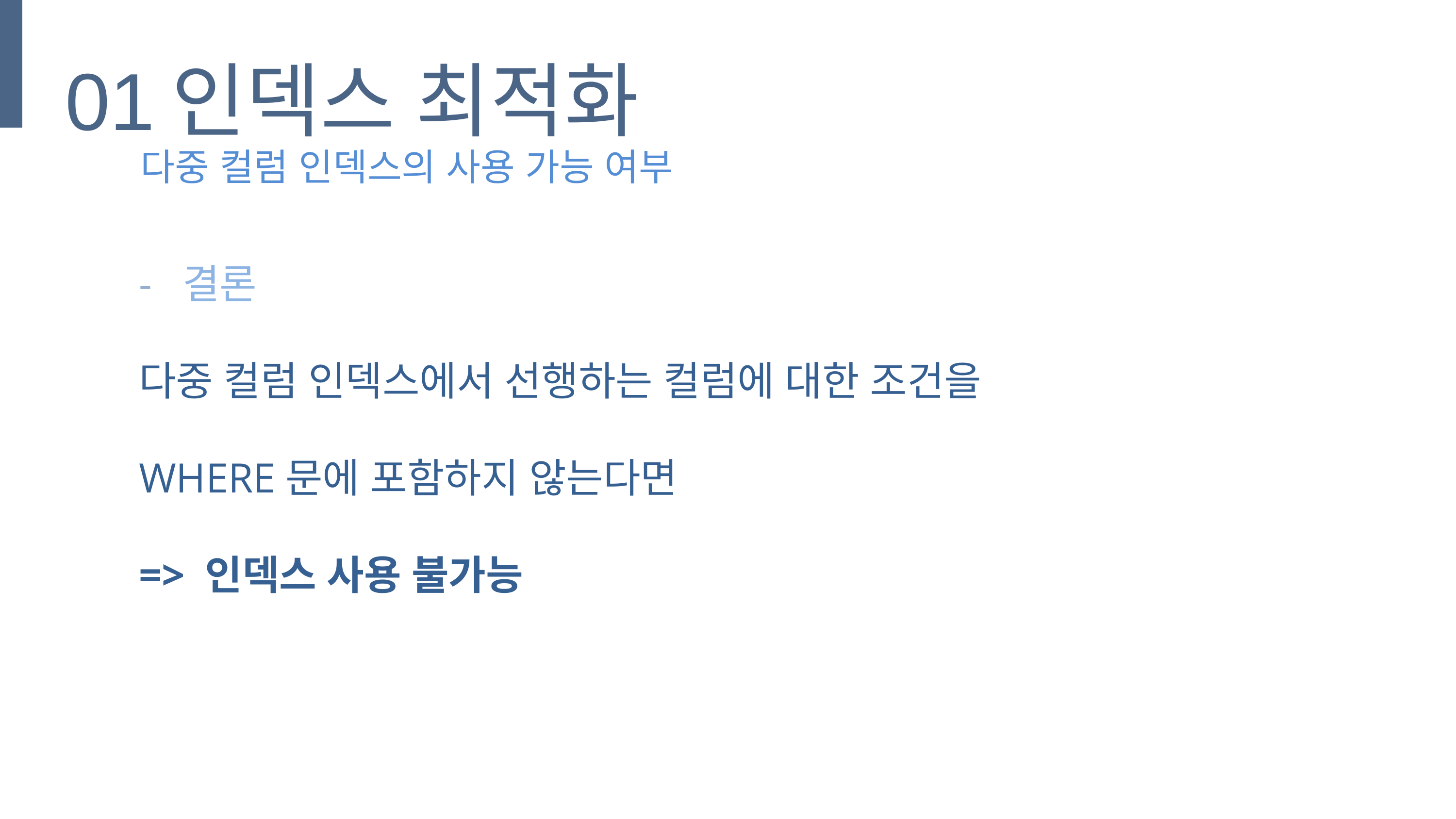

01
인덱스 최적화
다중 컬럼 인덱스의 사용 가능 여부
-  결론
다중 컬럼 인덱스에서 선행하는 컬럼에 대한 조건을
WHERE문에 포함하지 않는다면
=> 인덱스 사용 불가능